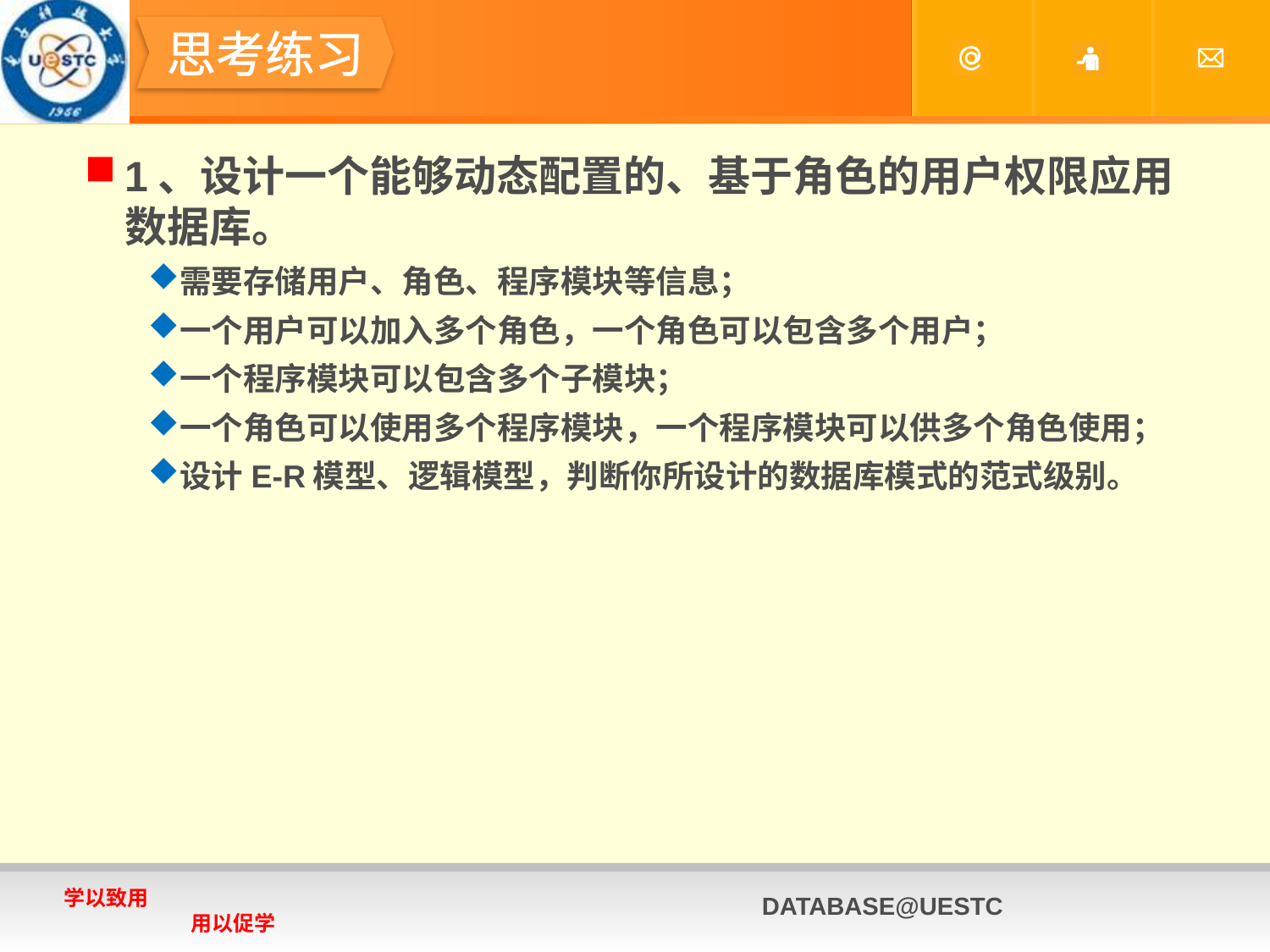

#
思考练习
1、设计一个能够动态配置的、基于角色的用户权限应用数据库。
需要存储用户、角色、程序模块等信息；
一个用户可以加入多个角色，一个角色可以包含多个用户；
一个程序模块可以包含多个子模块；
一个角色可以使用多个程序模块，一个程序模块可以供多个角色使用；
设计E-R模型、逻辑模型，判断你所设计的数据库模式的范式级别。